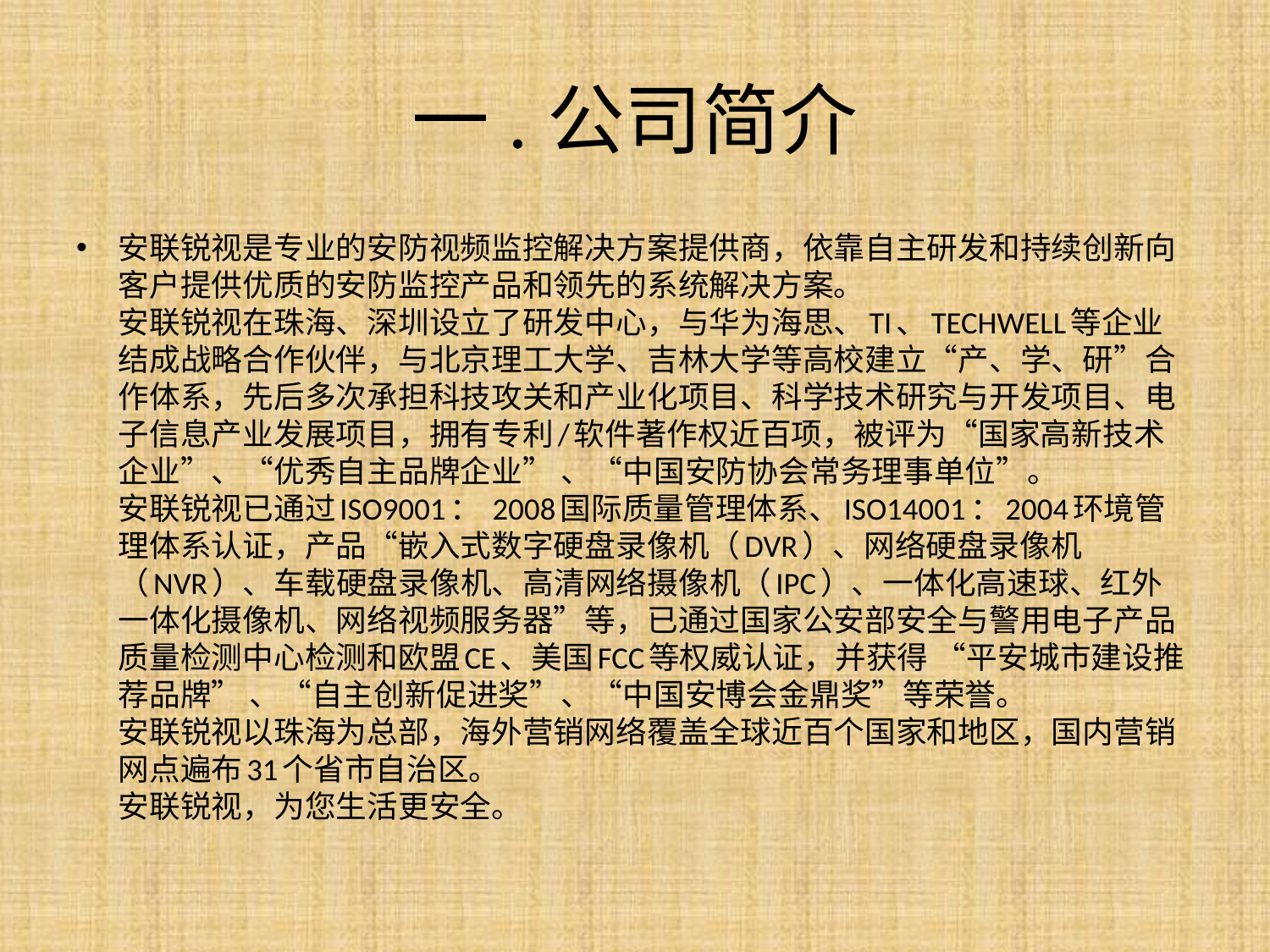

# 一.公司简介
安联锐视是专业的安防视频监控解决方案提供商，依靠自主研发和持续创新向客户提供优质的安防监控产品和领先的系统解决方案。
安联锐视在珠海、深圳设立了研发中心，与华为海思、TI、TECHWELL等企业结成战略合作伙伴，与北京理工大学、吉林大学等高校建立“产、学、研”合作体系，先后多次承担科技攻关和产业化项目、科学技术研究与开发项目、电子信息产业发展项目，拥有专利/软件著作权近百项，被评为“国家高新技术企业”、“优秀自主品牌企业” 、“中国安防协会常务理事单位”。
安联锐视已通过ISO9001： 2008国际质量管理体系、ISO14001：2004环境管理体系认证，产品“嵌入式数字硬盘录像机（DVR）、网络硬盘录像机（NVR）、车载硬盘录像机、高清网络摄像机（IPC）、一体化高速球、红外一体化摄像机、网络视频服务器”等，已通过国家公安部安全与警用电子产品质量检测中心检测和欧盟CE、美国FCC等权威认证，并获得 “平安城市建设推荐品牌” 、“自主创新促进奖”、“中国安博会金鼎奖”等荣誉。
安联锐视以珠海为总部，海外营销网络覆盖全球近百个国家和地区，国内营销网点遍布31个省市自治区。
安联锐视，为您生活更安全。